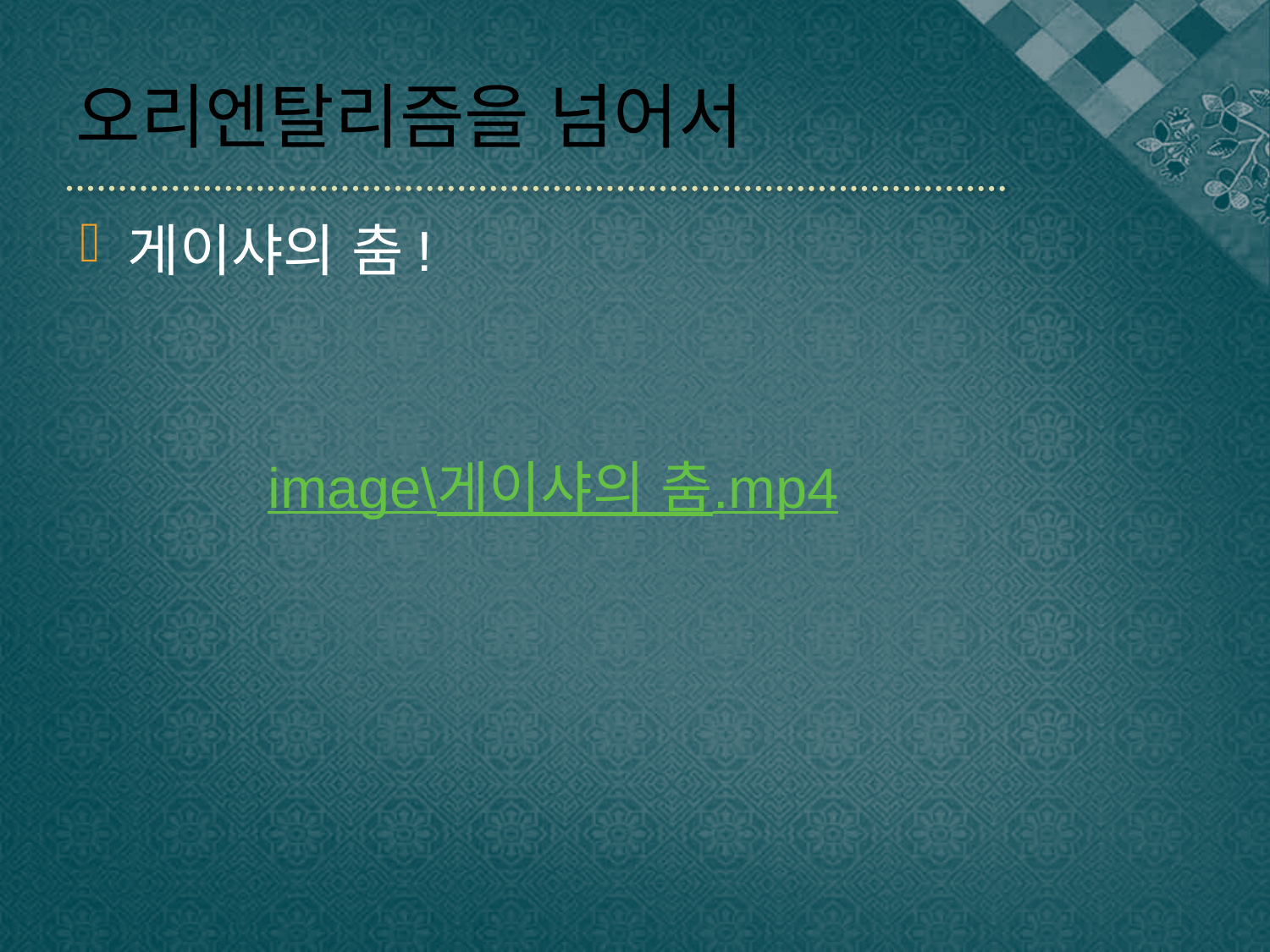

# 오리엔탈리즘을 넘어서
게이샤의 춤!

            image\게이샤의 춤.mp4